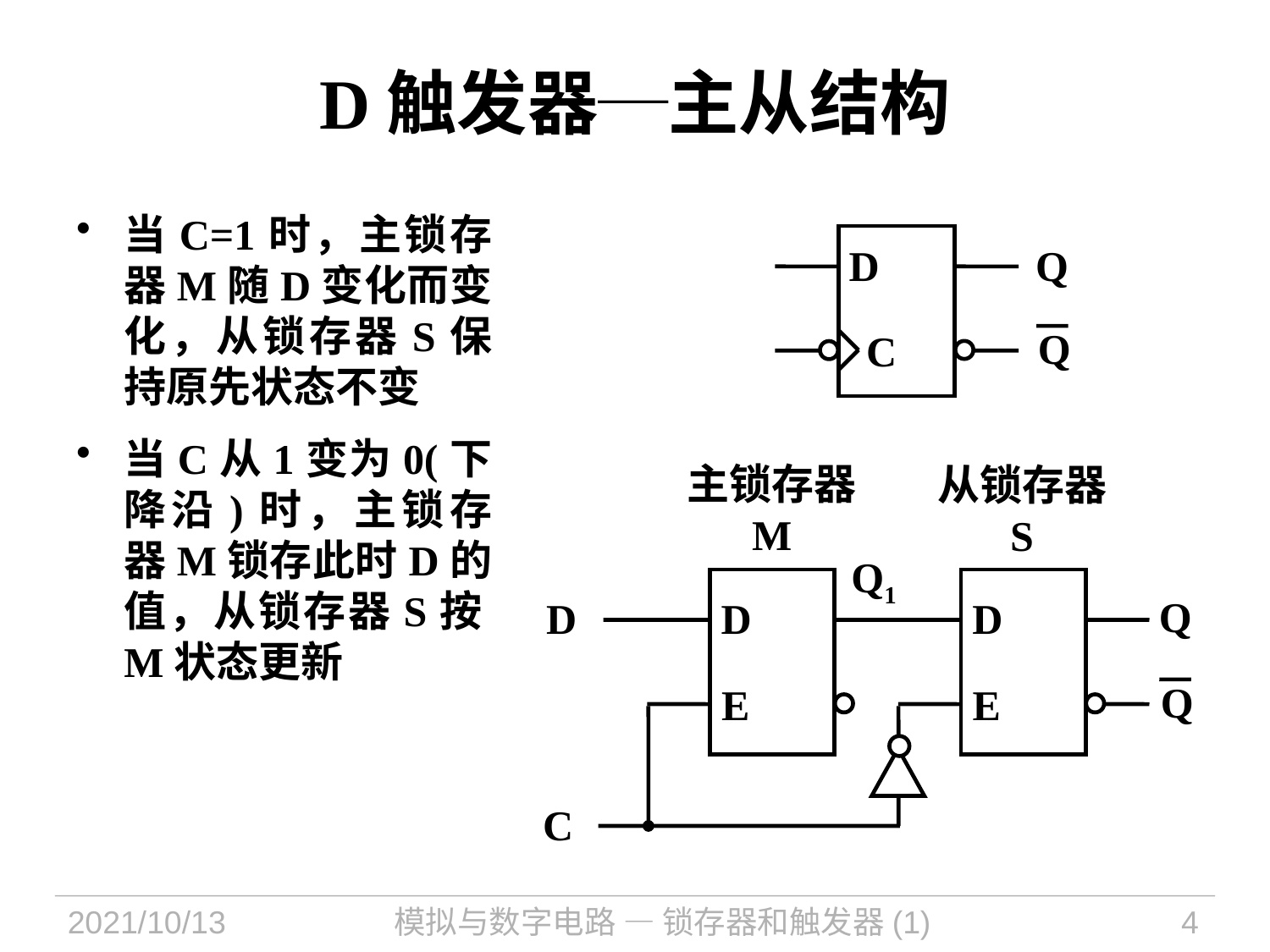

# D触发器─主从结构
当C=1时，主锁存器M随D变化而变化，从锁存器S保持原先状态不变
当C从1变为0(下降沿)时，主锁存器M锁存此时D的值，从锁存器S按M状态更新

D
Q

Q
C

主锁存器
M
从锁存器
S
Q1

Q
D
D
D

Q
E
E

C

2021/10/13
模拟与数字电路 — 锁存器和触发器(1)
4